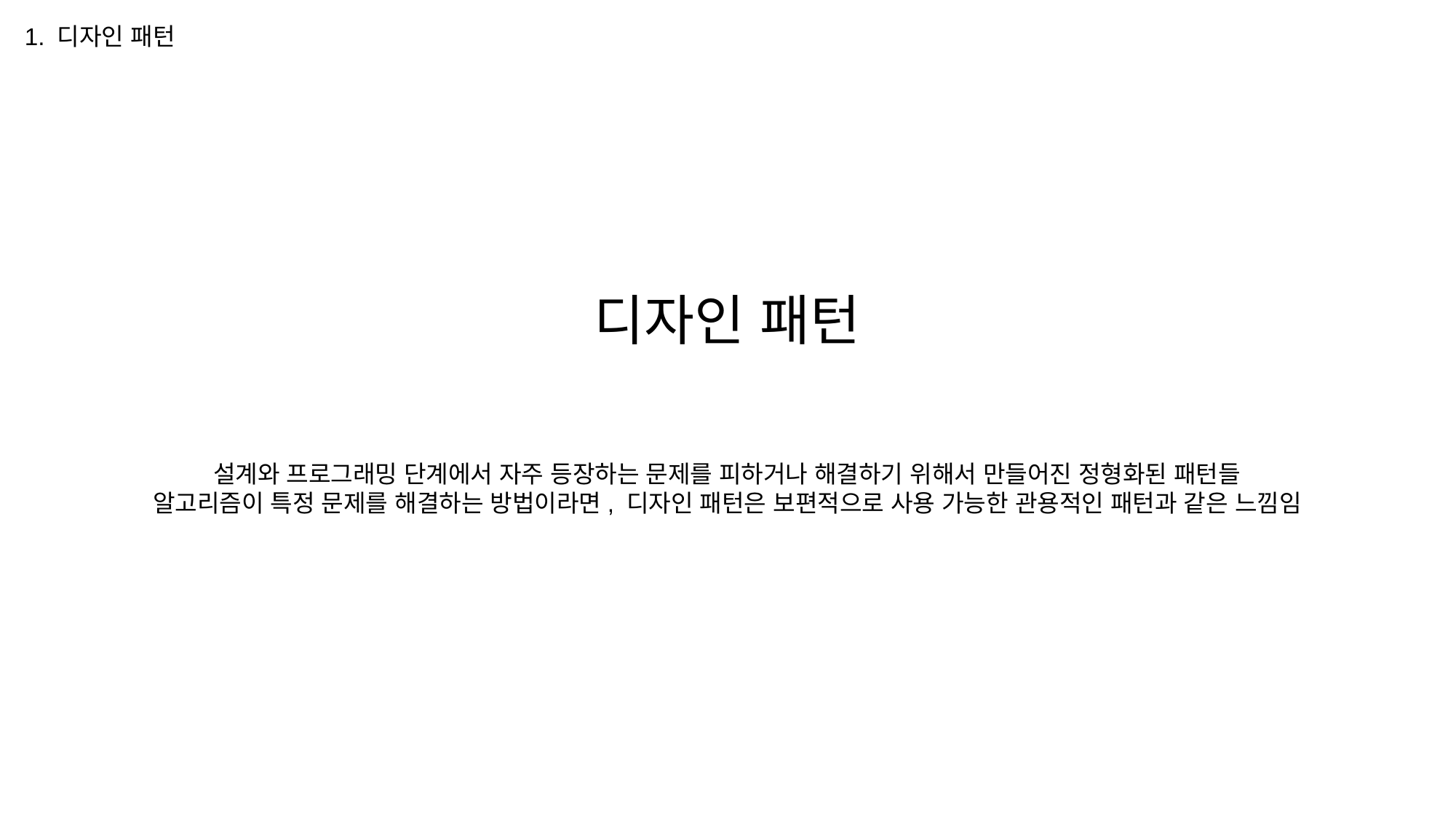

1. 디자인 패턴
디자인 패턴
설계와 프로그래밍 단계에서 자주 등장하는 문제를 피하거나 해결하기 위해서 만들어진 정형화된 패턴들
알고리즘이 특정 문제를 해결하는 방법이라면, 디자인 패턴은 보편적으로 사용 가능한 관용적인 패턴과 같은 느낌임